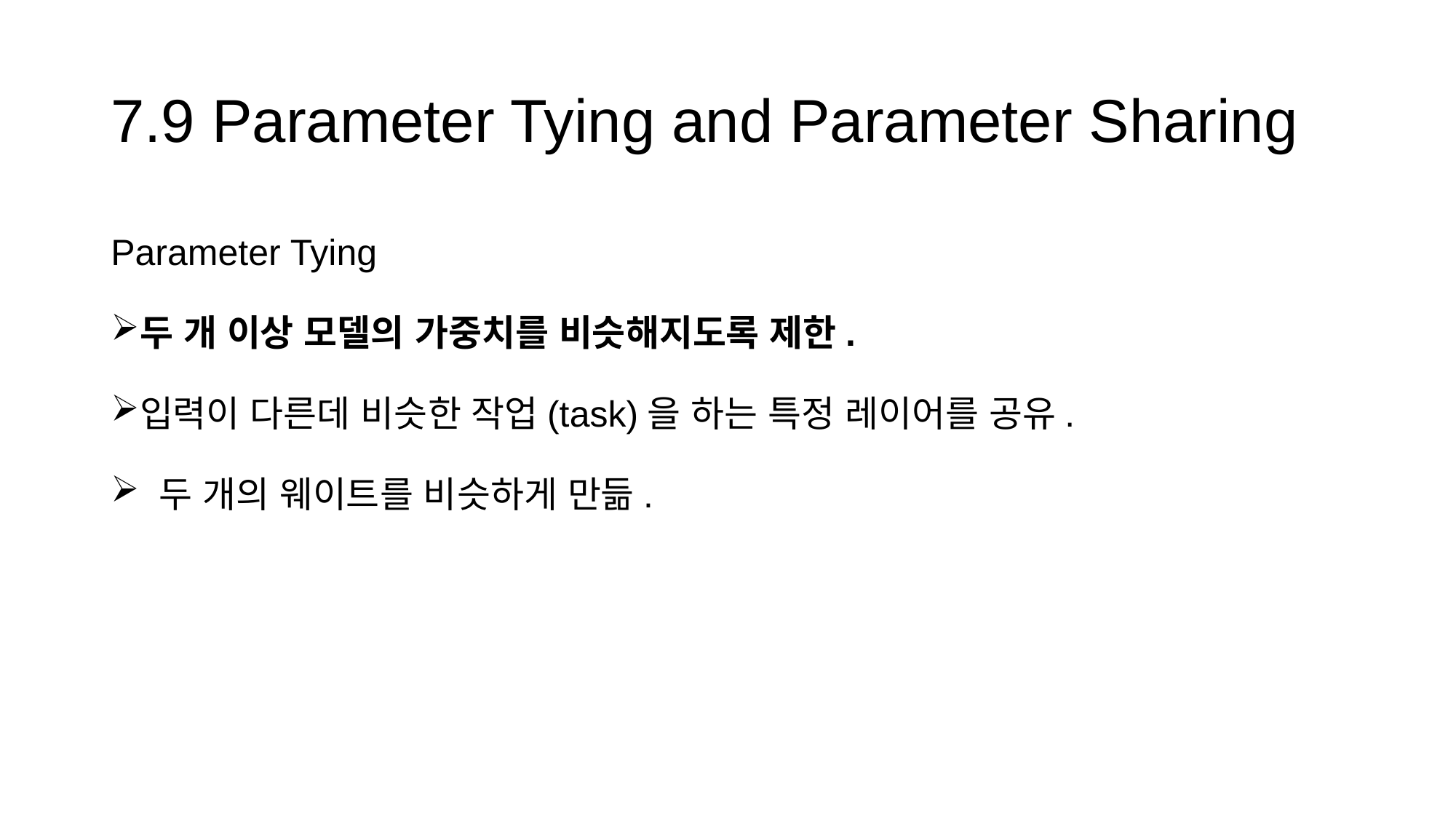

# 7.9 Parameter Tying and Parameter Sharing
Parameter Tying
두 개 이상 모델의 가중치를 비슷해지도록 제한.
입력이 다른데 비슷한 작업(task)을 하는 특정 레이어를 공유.
 두 개의 웨이트를 비슷하게 만듦.